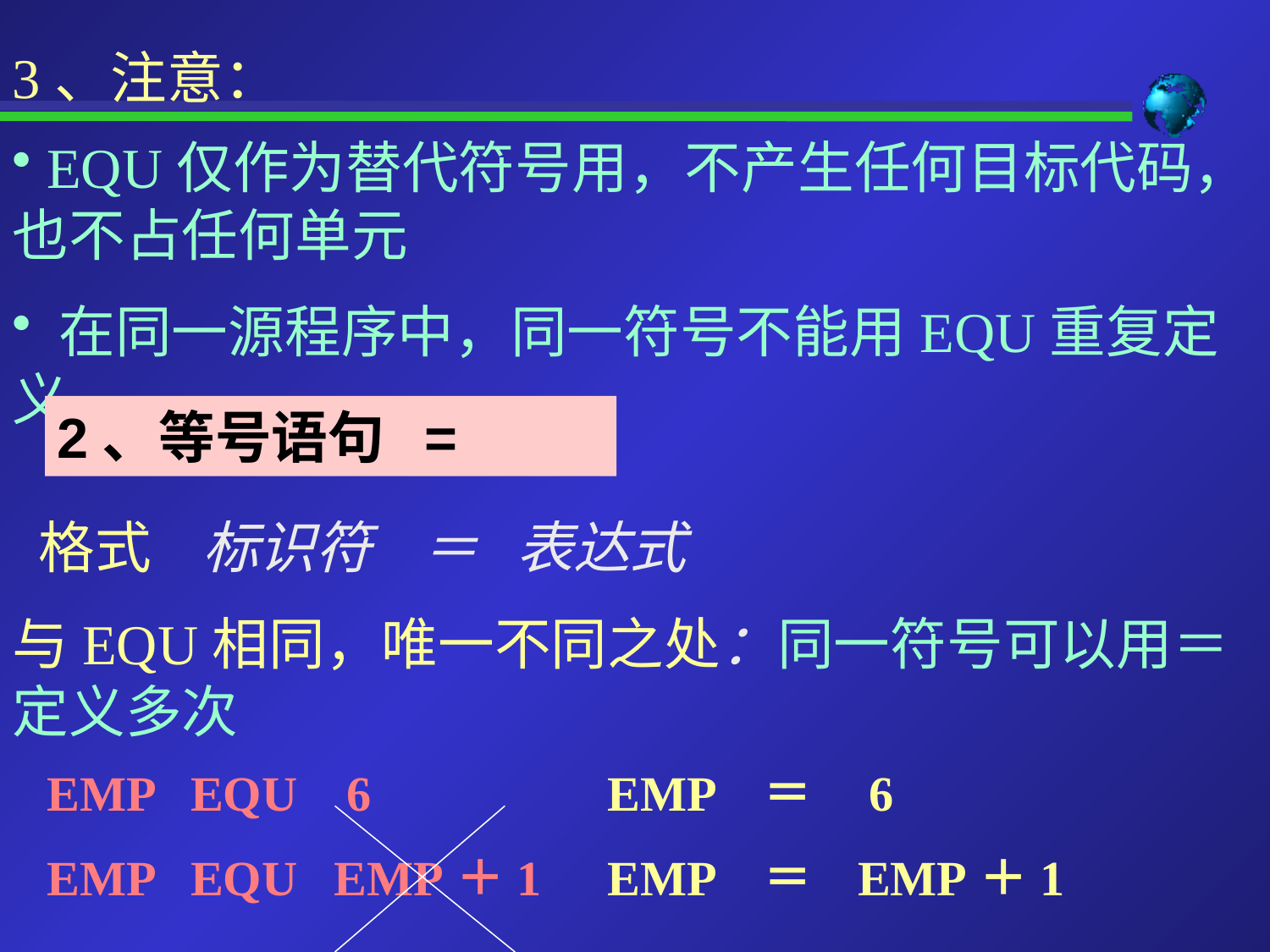

3、注意：
 EQU仅作为替代符号用，不产生任何目标代码，也不占任何单元
 在同一源程序中，同一符号不能用EQU重复定义
2、等号语句  =
 格式    标识符    ＝   表达式
与EQU相同，唯一不同之处：同一符号可以用＝定义多次
EMP   EQU    6
EMP   EQU   EMP＋1
EMP   ＝    6
EMP   ＝   EMP＋1

37